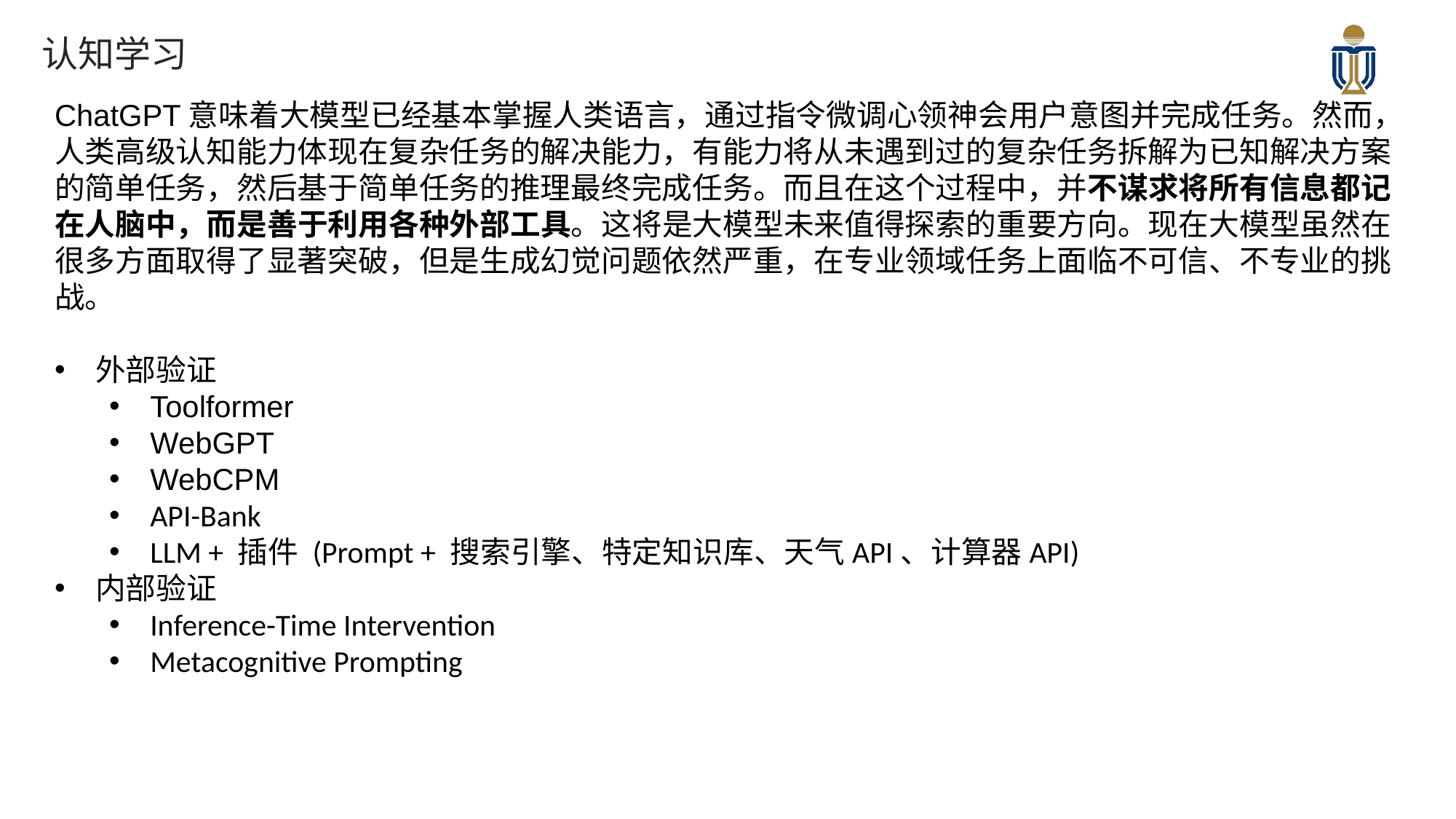

# 认知学习
ChatGPT意味着大模型已经基本掌握人类语言，通过指令微调心领神会用户意图并完成任务。然而，人类高级认知能力体现在复杂任务的解决能力，有能力将从未遇到过的复杂任务拆解为已知解决方案的简单任务，然后基于简单任务的推理最终完成任务。而且在这个过程中，并不谋求将所有信息都记在人脑中，而是善于利用各种外部工具。这将是大模型未来值得探索的重要方向。现在大模型虽然在很多方面取得了显著突破，但是生成幻觉问题依然严重，在专业领域任务上面临不可信、不专业的挑战。

外部验证
Toolformer
WebGPT
WebCPM
API-Bank
LLM + 插件 (Prompt + 搜索引擎、特定知识库、天气API、计算器API)
内部验证
Inference-Time Intervention
Metacognitive Prompting